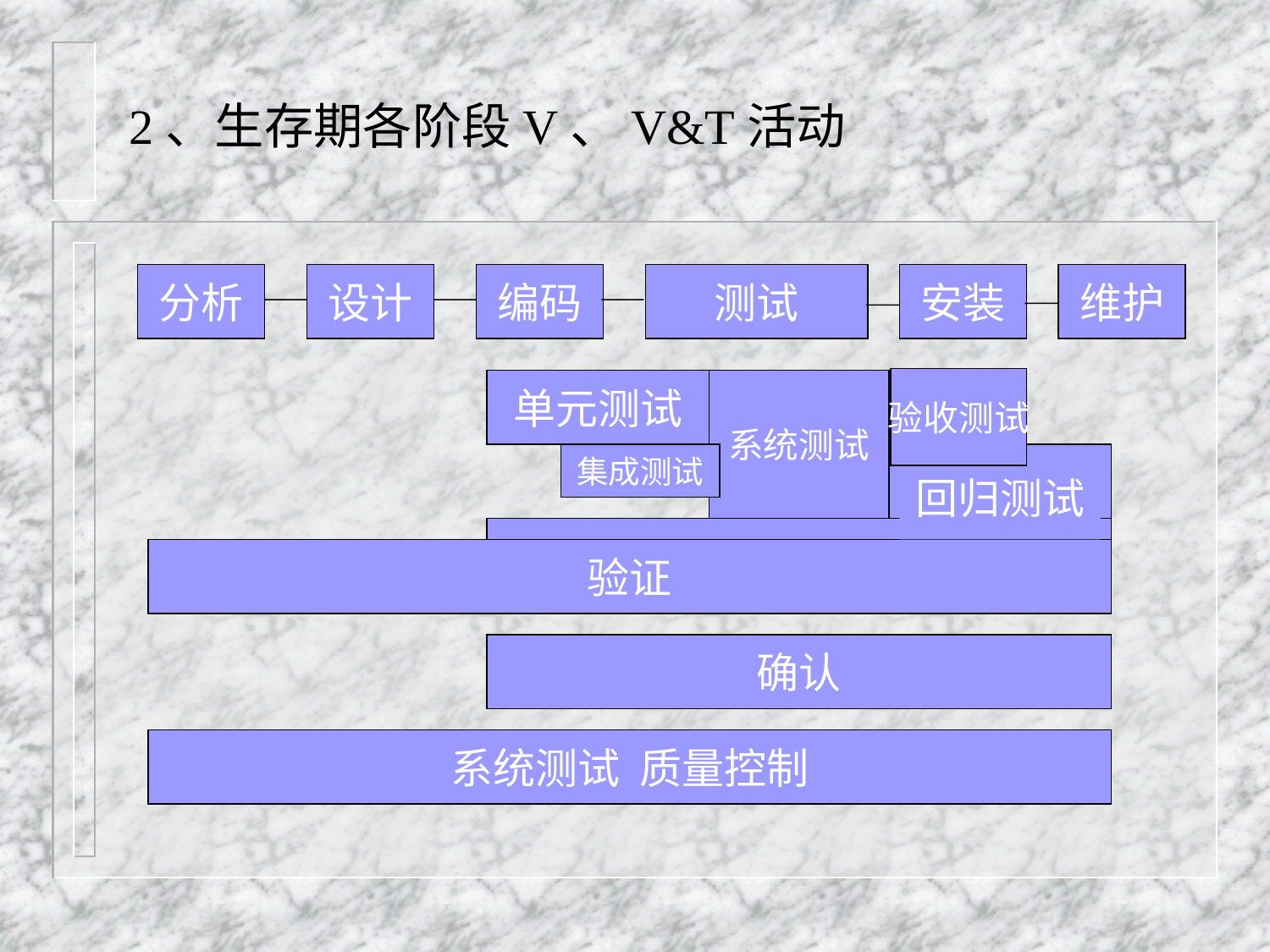

# 2、生存期各阶段V、V&T活动
分析
设计
编码
测试
安装
维护

验收测试
单元测试
系统测试
集成测试

回归测试

验证
确认
系统测试  质量控制